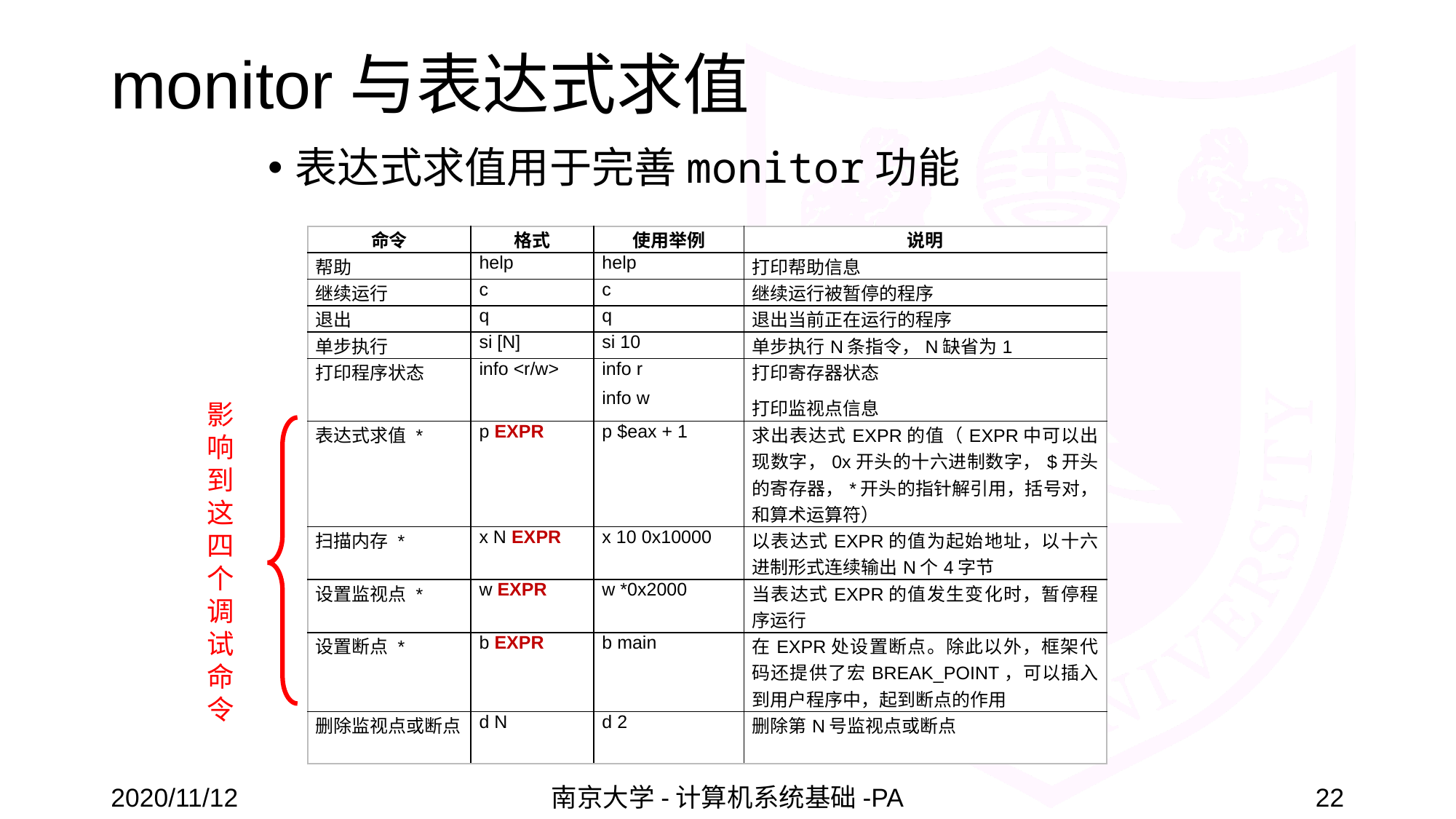

# monitor与表达式求值
表达式求值用于完善monitor功能
| 命令 | 格式 | 使用举例 | 说明 |
| --- | --- | --- | --- |
| 帮助 | help | help | 打印帮助信息 |
| 继续运行 | c | c | 继续运行被暂停的程序 |
| 退出 | q | q | 退出当前正在运行的程序 |
| 单步执行 | si [N] | si 10 | 单步执行N条指令，N缺省为1 |
| 打印程序状态 | info <r/w> | info r info w | 打印寄存器状态 打印监视点信息 |
| 表达式求值 \* | p EXPR | p $eax + 1 | 求出表达式EXPR的值（EXPR中可以出现数字，0x开头的十六进制数字，$开头的寄存器，\*开头的指针解引用，括号对，和算术运算符） |
| 扫描内存 \* | x N EXPR | x 10 0x10000 | 以表达式EXPR的值为起始地址，以十六进制形式连续输出N个4字节 |
| 设置监视点 \* | w EXPR | w \*0x2000 | 当表达式EXPR的值发生变化时，暂停程序运行 |
| 设置断点 \* | b EXPR | b main | 在EXPR处设置断点。除此以外，框架代码还提供了宏BREAK\_POINT，可以插入到用户程序中，起到断点的作用 |
| 删除监视点或断点 | d N | d 2 | 删除第N号监视点或断点 |
影响到这四个调试命令

2020/11/12
南京大学-计算机系统基础-PA
22